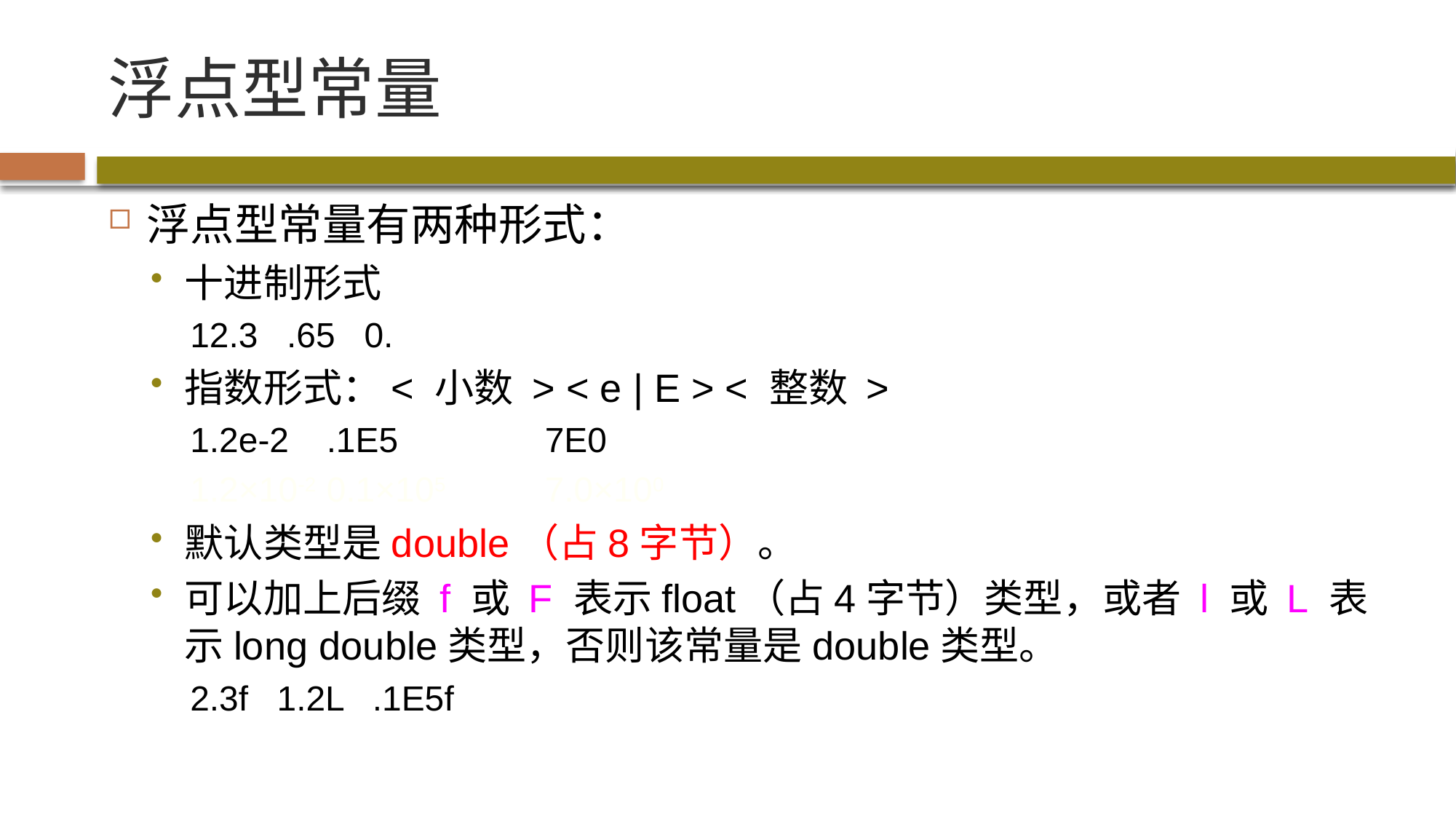

# 浮点型常量
浮点型常量有两种形式：
十进制形式
12.3   .65   0.
指数形式：< 小数 > < e | E > < 整数 >
1.2e-2   	.1E5   		7E0
1.2×10-2	0.1×105	7.0×100
默认类型是double（占8字节）。
可以加上后缀 f 或 F 表示float（占4字节）类型，或者 l 或 L 表示long double类型，否则该常量是double类型。
2.3f   1.2L   .1E5f